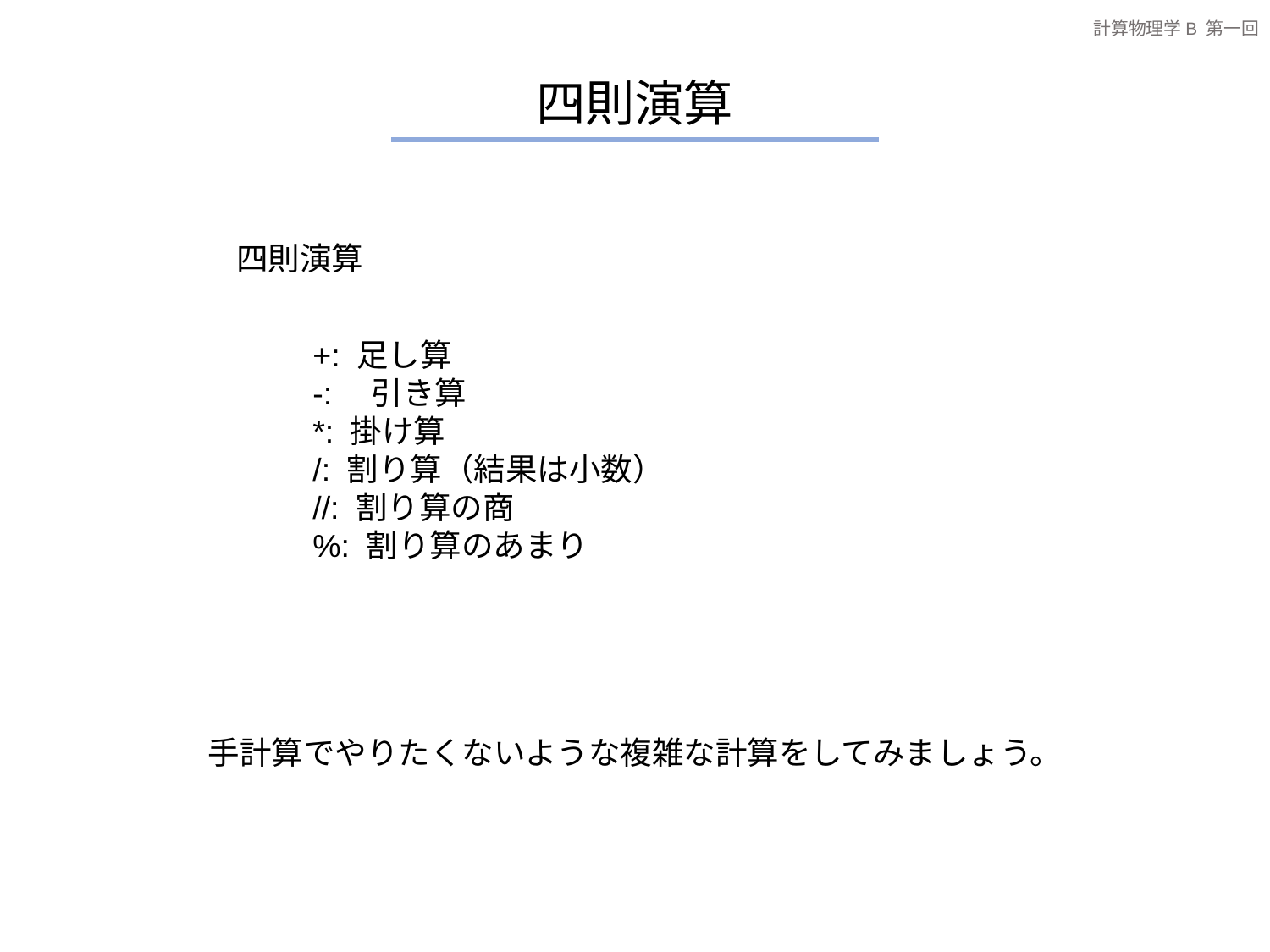

四則演算
四則演算
+: 足し算
-:　引き算
*: 掛け算
/: 割り算（結果は小数）
//: 割り算の商
%: 割り算のあまり
手計算でやりたくないような複雑な計算をしてみましょう。